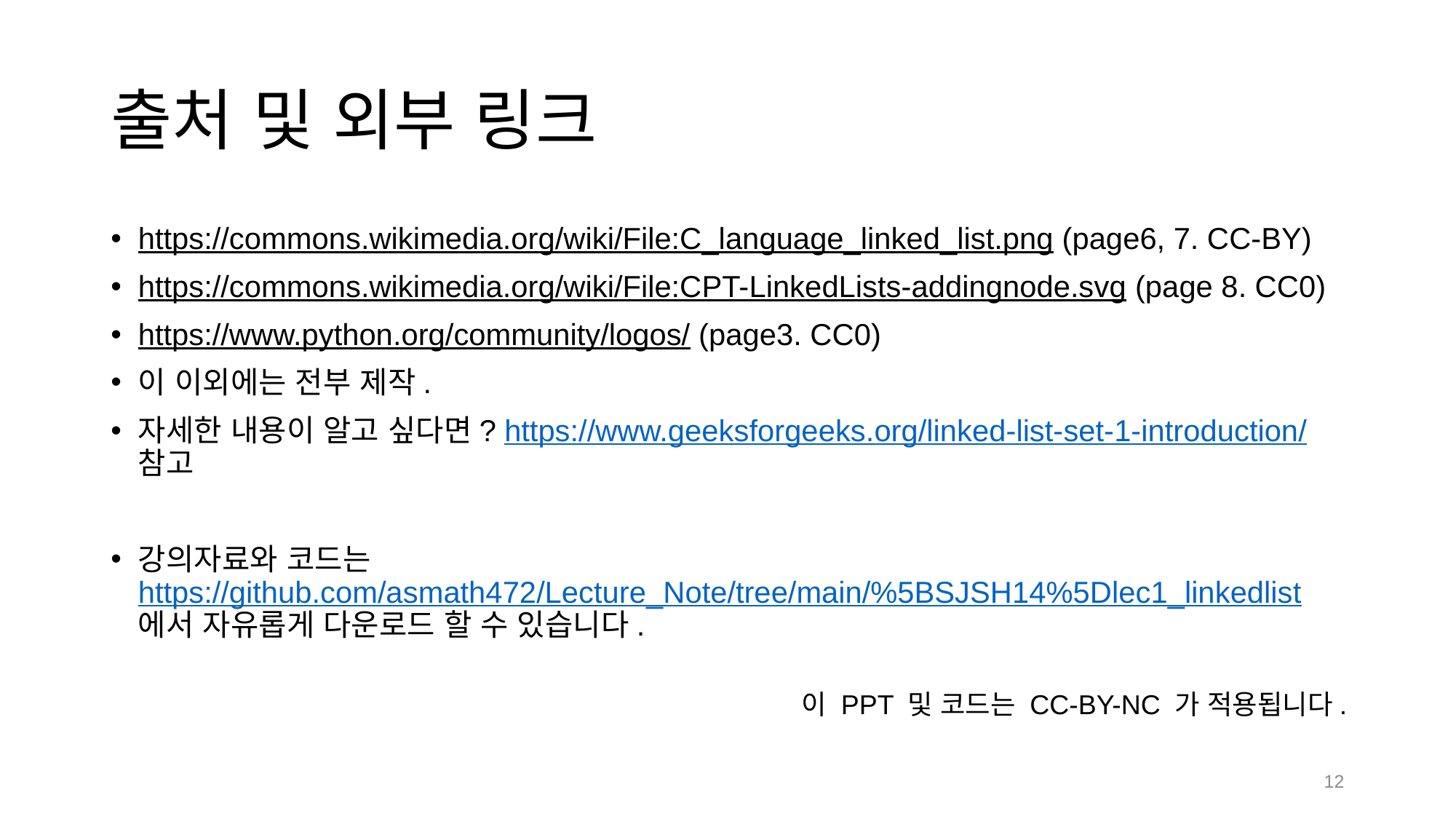

# 출처 및 외부 링크
https://commons.wikimedia.org/wiki/File:C_language_linked_list.png (page6, 7. CC-BY)
https://commons.wikimedia.org/wiki/File:CPT-LinkedLists-addingnode.svg (page 8. CC0)
https://www.python.org/community/logos/ (page3. CC0)
이 이외에는 전부 제작.
자세한 내용이 알고 싶다면? https://www.geeksforgeeks.org/linked-list-set-1-introduction/ 참고

강의자료와 코드는 https://github.com/asmath472/Lecture_Note/tree/main/%5BSJSH14%5Dlec1_linkedlist 에서 자유롭게 다운로드 할 수 있습니다.

이 PPT 및 코드는 CC-BY-NC 가 적용됩니다.
12